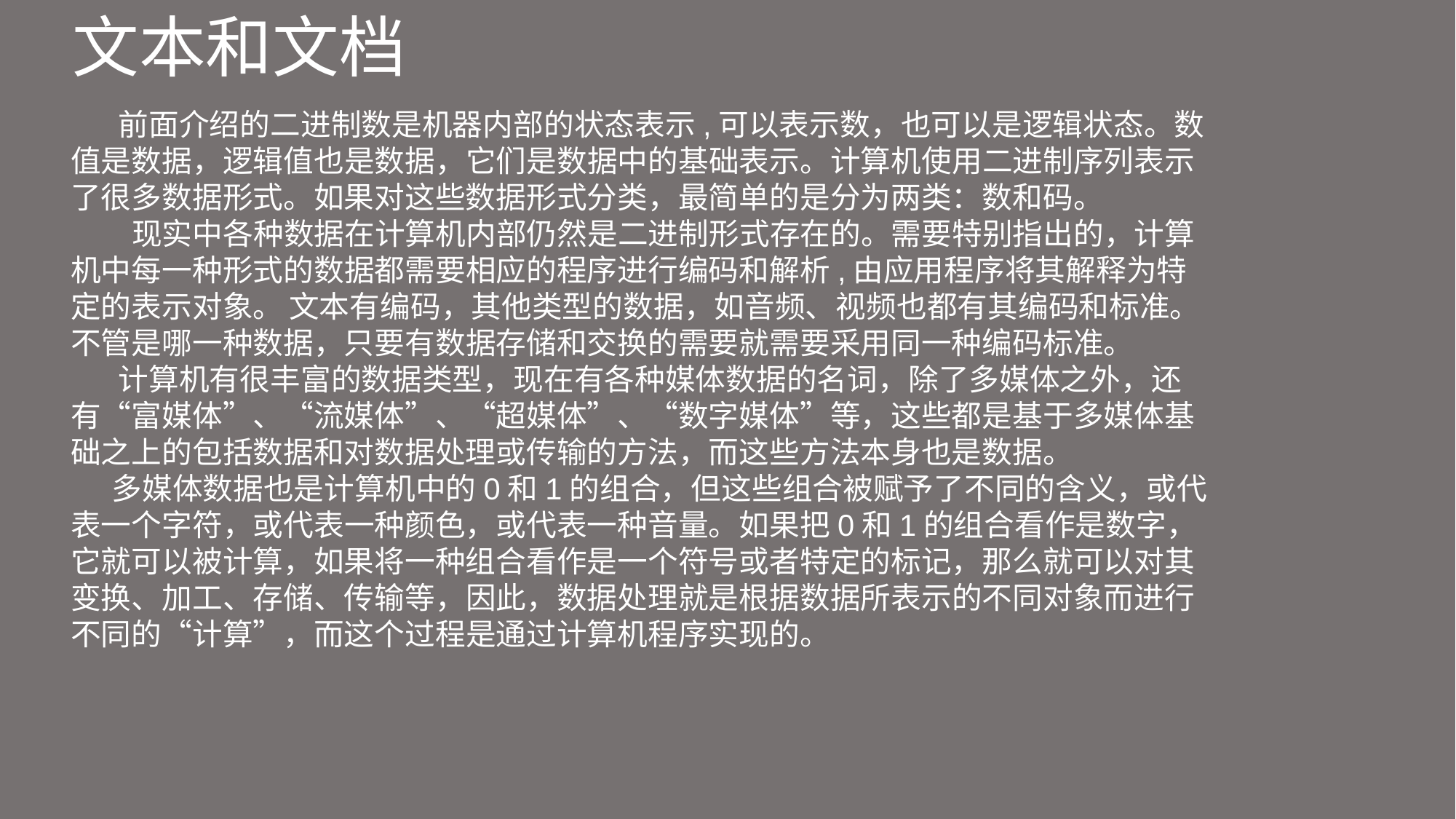

文本和文档

      前面介绍的二进制数是机器内部的状态表示,可以表示数，也可以是逻辑状态。数值是数据，逻辑值也是数据，它们是数据中的基础表示。计算机使用二进制序列表示了很多数据形式。如果对这些数据形式分类，最简单的是分为两类：数和码。
        现实中各种数据在计算机内部仍然是二进制形式存在的。需要特别指出的，计算机中每一种形式的数据都需要相应的程序进行编码和解析,由应用程序将其解释为特定的表示对象。	文本有编码，其他类型的数据，如音频、视频也都有其编码和标准。不管是哪一种数据，只要有数据存储和交换的需要就需要采用同一种编码标准。
      计算机有很丰富的数据类型，现在有各种媒体数据的名词，除了多媒体之外，还有“富媒体”、“流媒体”、“超媒体”、“数字媒体”等，这些都是基于多媒体基础之上的包括数据和对数据处理或传输的方法，而这些方法本身也是数据。
     多媒体数据也是计算机中的0和1的组合，但这些组合被赋予了不同的含义，或代表一个字符，或代表一种颜色，或代表一种音量。如果把0和1的组合看作是数字，它就可以被计算，如果将一种组合看作是一个符号或者特定的标记，那么就可以对其变换、加工、存储、传输等，因此，数据处理就是根据数据所表示的不同对象而进行不同的“计算”，而这个过程是通过计算机程序实现的。